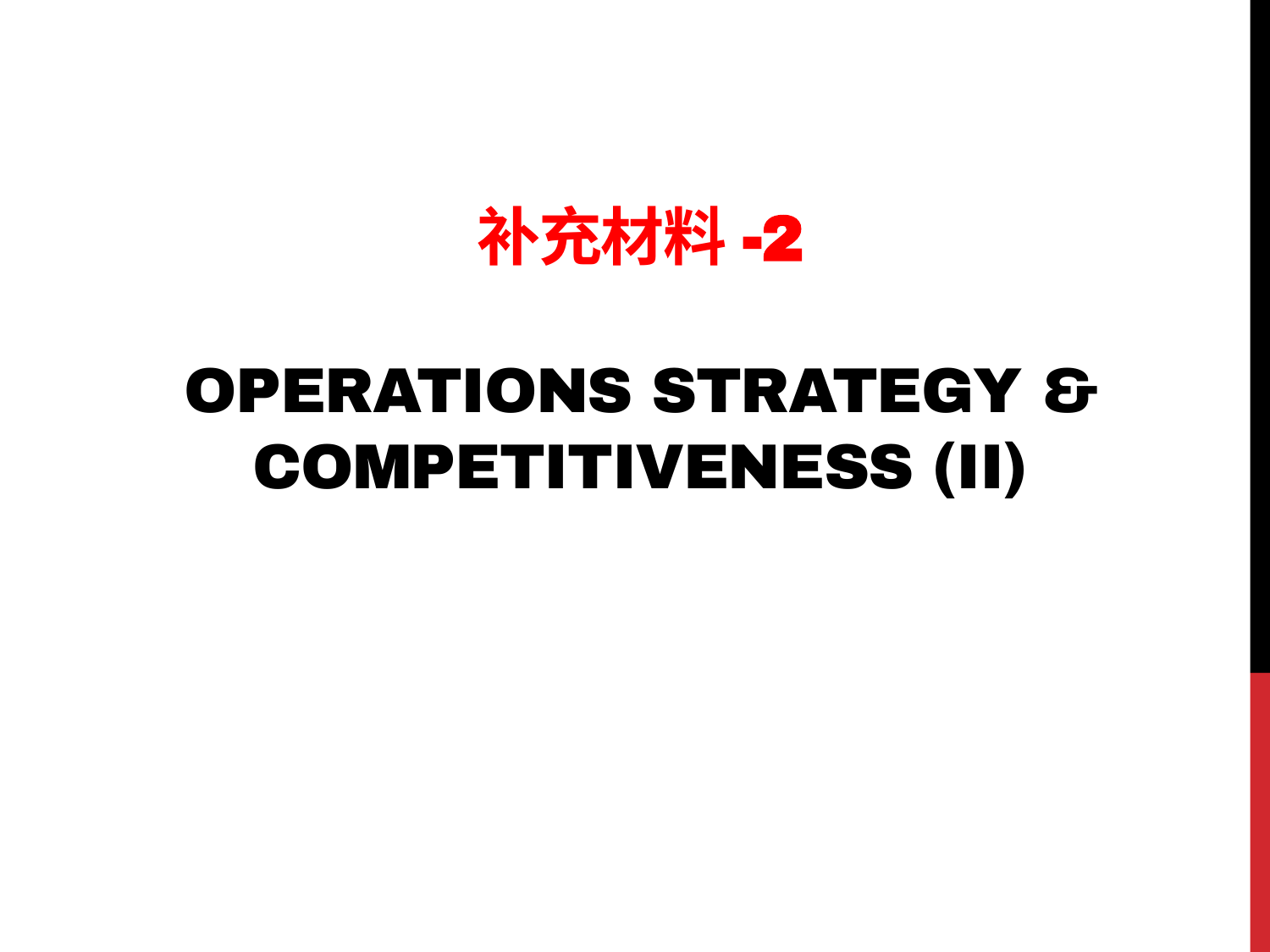

# 补充材料-2 Operations Strategy & Competitiveness (Ii)